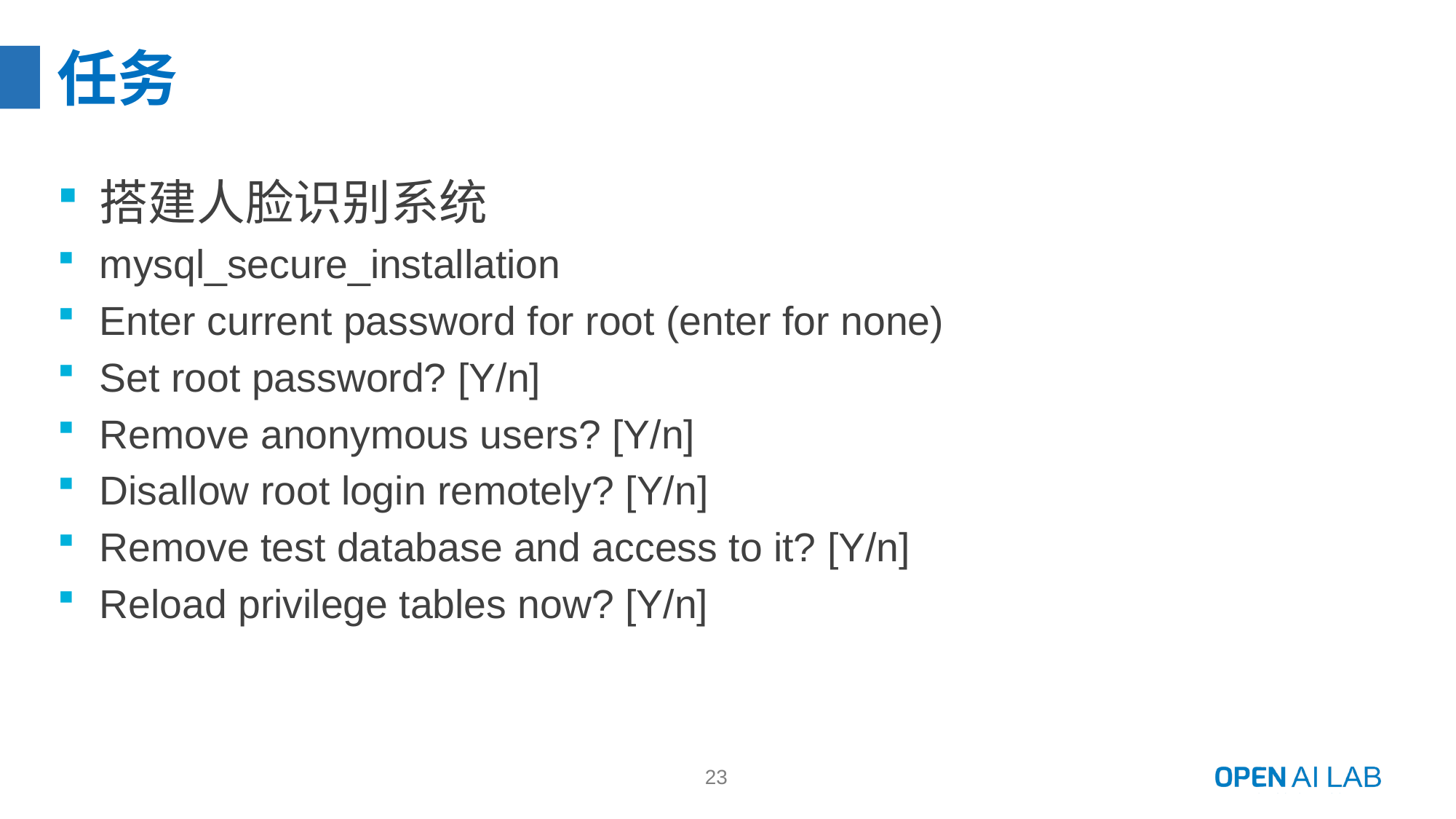

# 任务

搭建人脸识别系统
mysql_secure_installation
Enter current password for root (enter for none)
Set root password? [Y/n]
Remove anonymous users? [Y/n]
Disallow root login remotely? [Y/n]
Remove test database and access to it? [Y/n]
Reload privilege tables now? [Y/n]